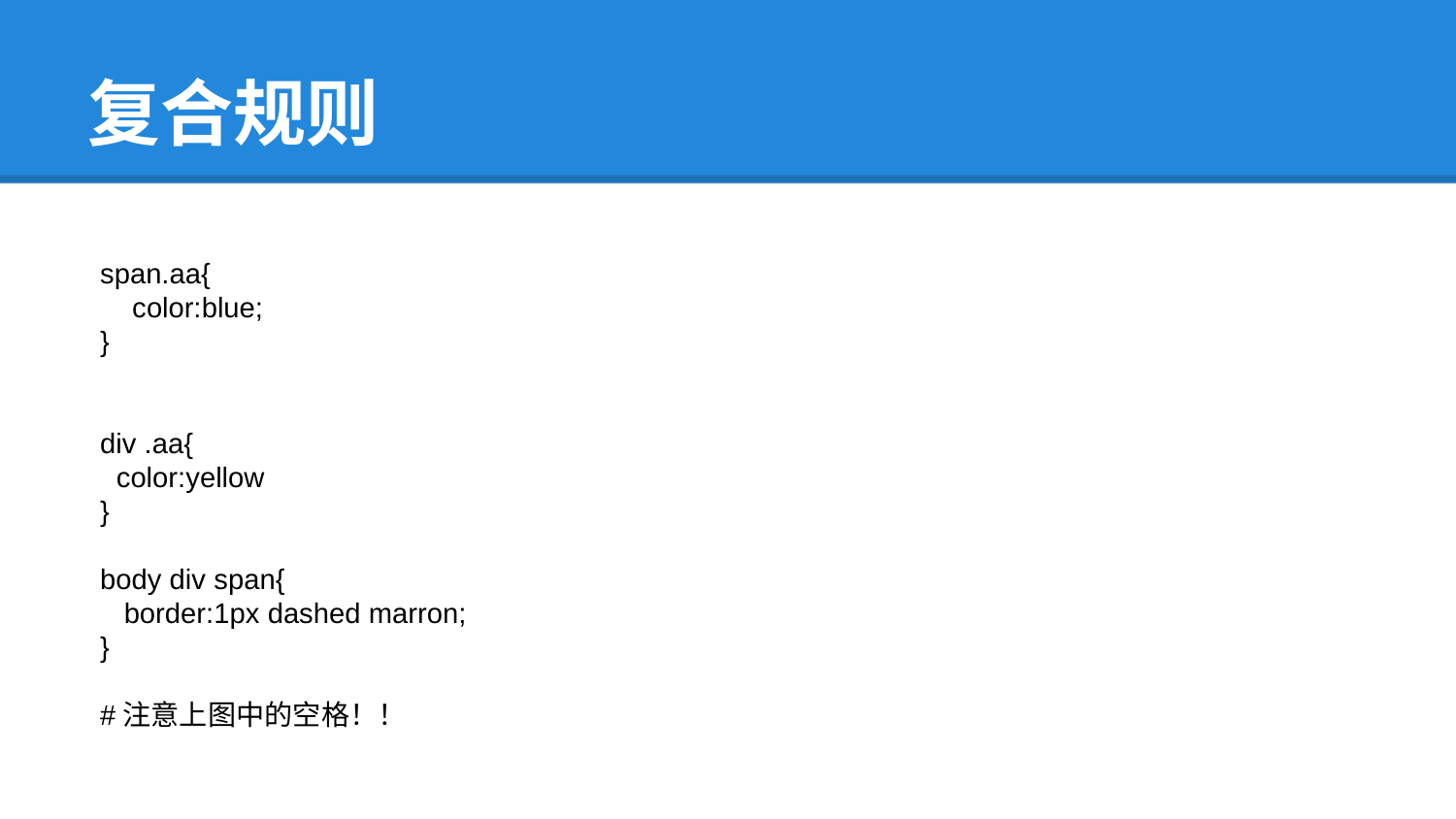

# 复合规则
span.aa{
    color:blue;
}

div .aa{
  color:yellow
}

body div span{
   border:1px dashed marron;
}

#注意上图中的空格！！